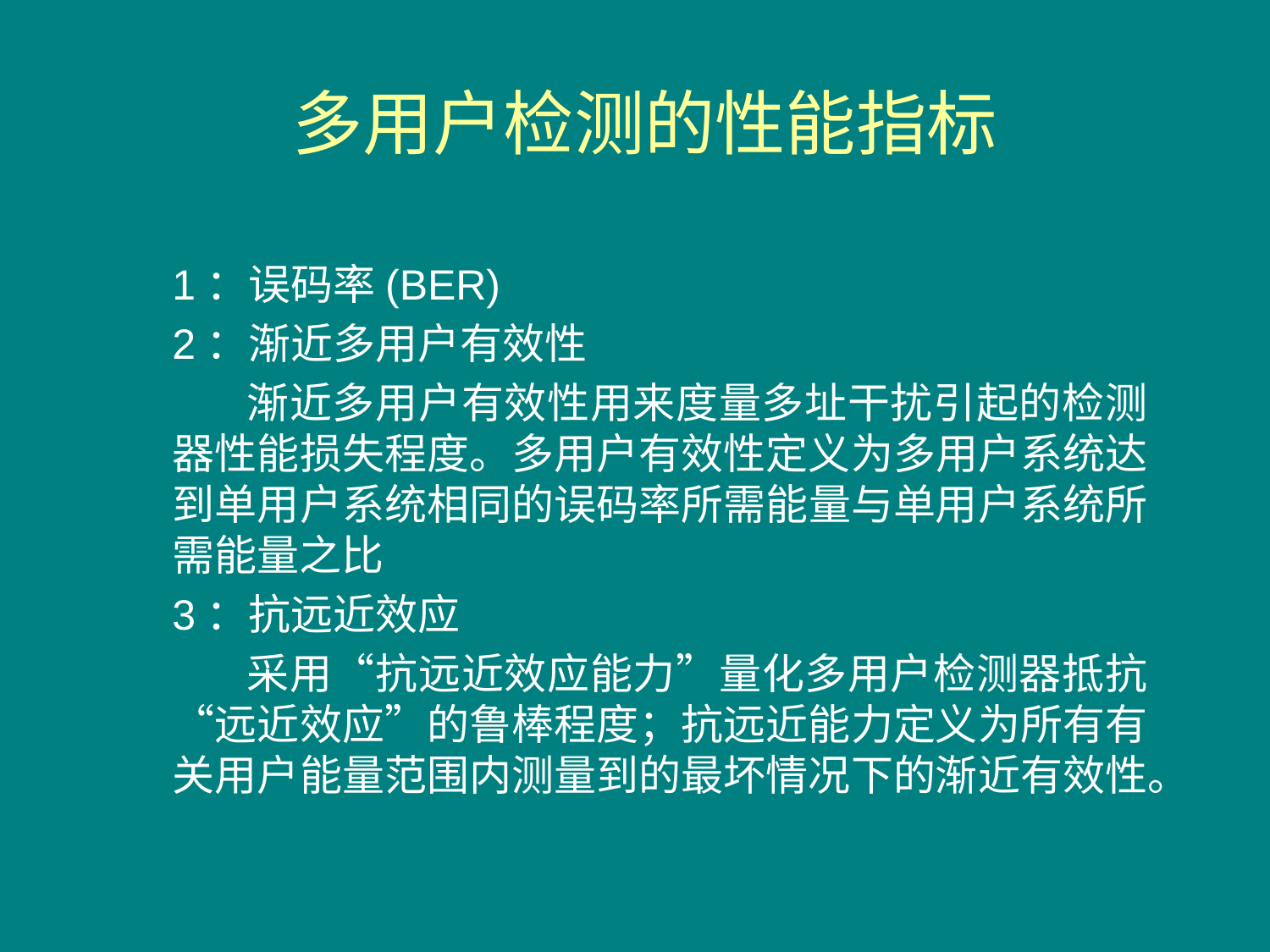

多用户检测的性能指标
    1：误码率(BER)
    2：渐近多用户有效性
           渐近多用户有效性用来度量多址干扰引起的检测器性能损失程度。多用户有效性定义为多用户系统达到单用户系统相同的误码率所需能量与单用户系统所需能量之比
    3：抗远近效应
           采用“抗远近效应能力”量化多用户检测器抵抗“远近效应”的鲁棒程度；抗远近能力定义为所有有关用户能量范围内测量到的最坏情况下的渐近有效性。